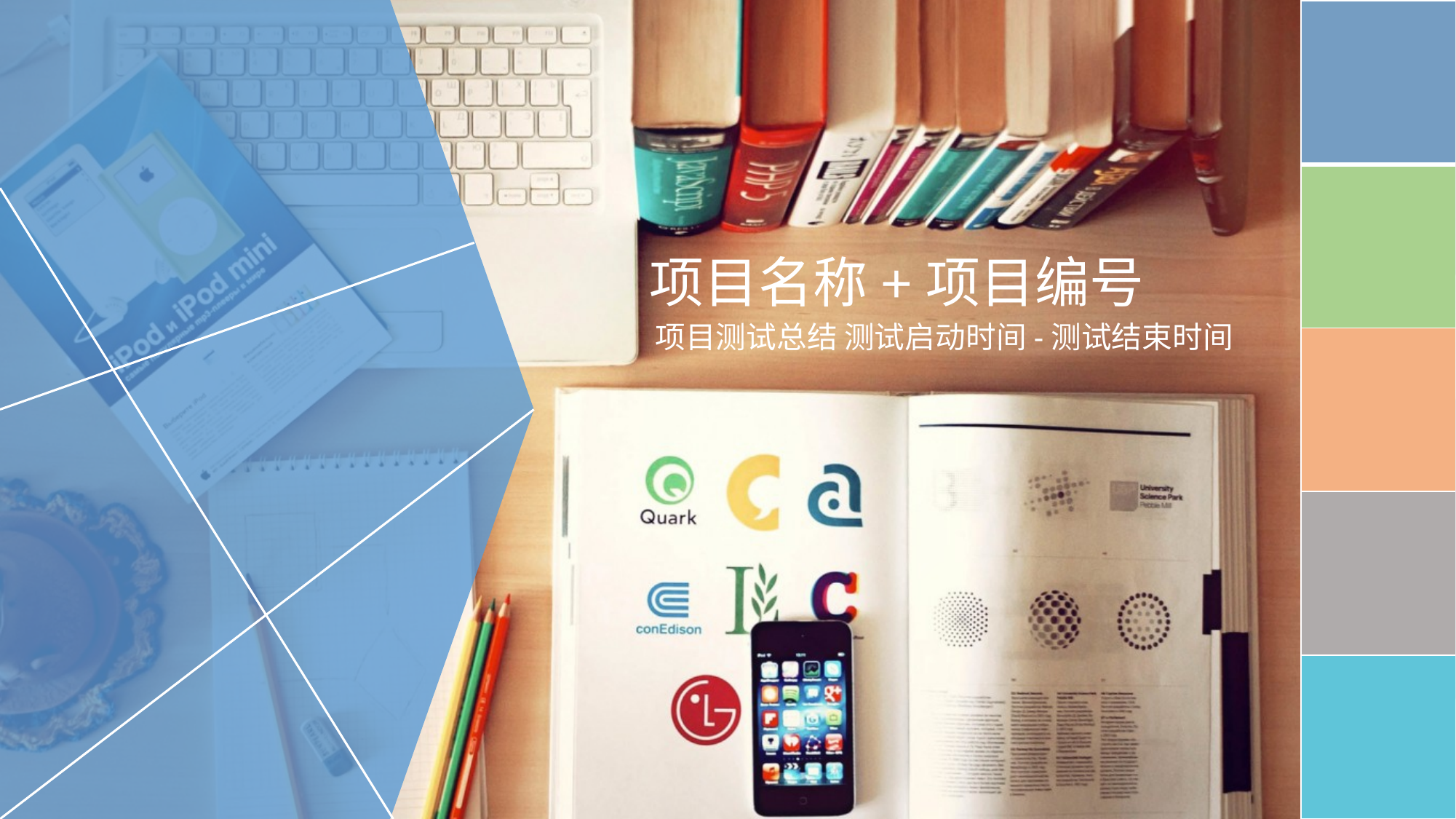

|  |
| --- |
|  |
|  |
|  |
|  |
项目名称+项目编号
项目测试总结 测试启动时间-测试结束时间